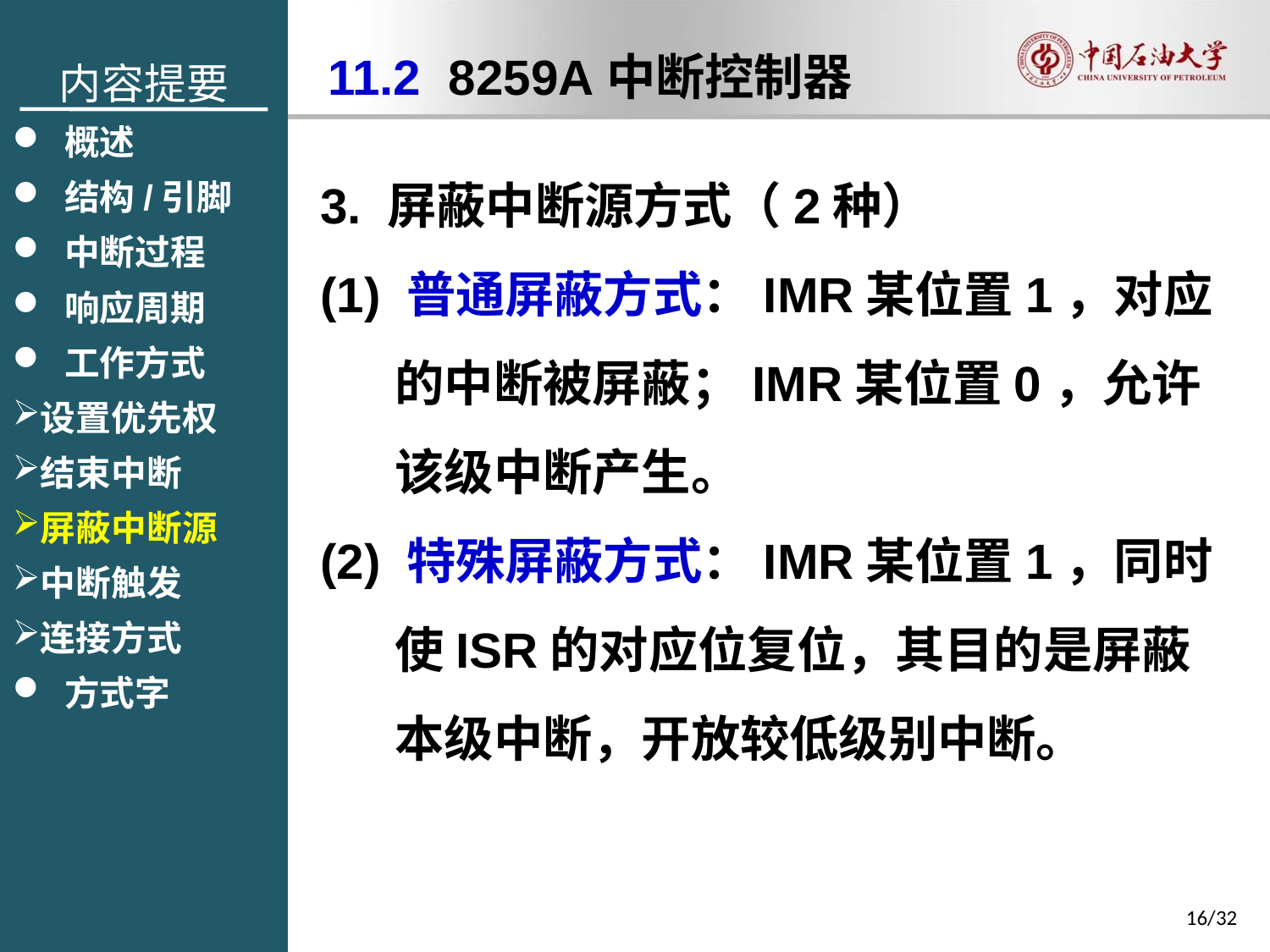

内容提要
 概述
 结构/引脚
 中断过程
 响应周期
 工作方式
设置优先权
结束中断
屏蔽中断源
中断触发
连接方式
 方式字
11.2  8259A中断控制器
3. 屏蔽中断源方式（2种）
(1) 普通屏蔽方式：IMR某位置1，对应的中断被屏蔽；IMR某位置0，允许该级中断产生。
(2) 特殊屏蔽方式：IMR某位置1，同时使ISR的对应位复位，其目的是屏蔽本级中断，开放较低级别中断。
16/32